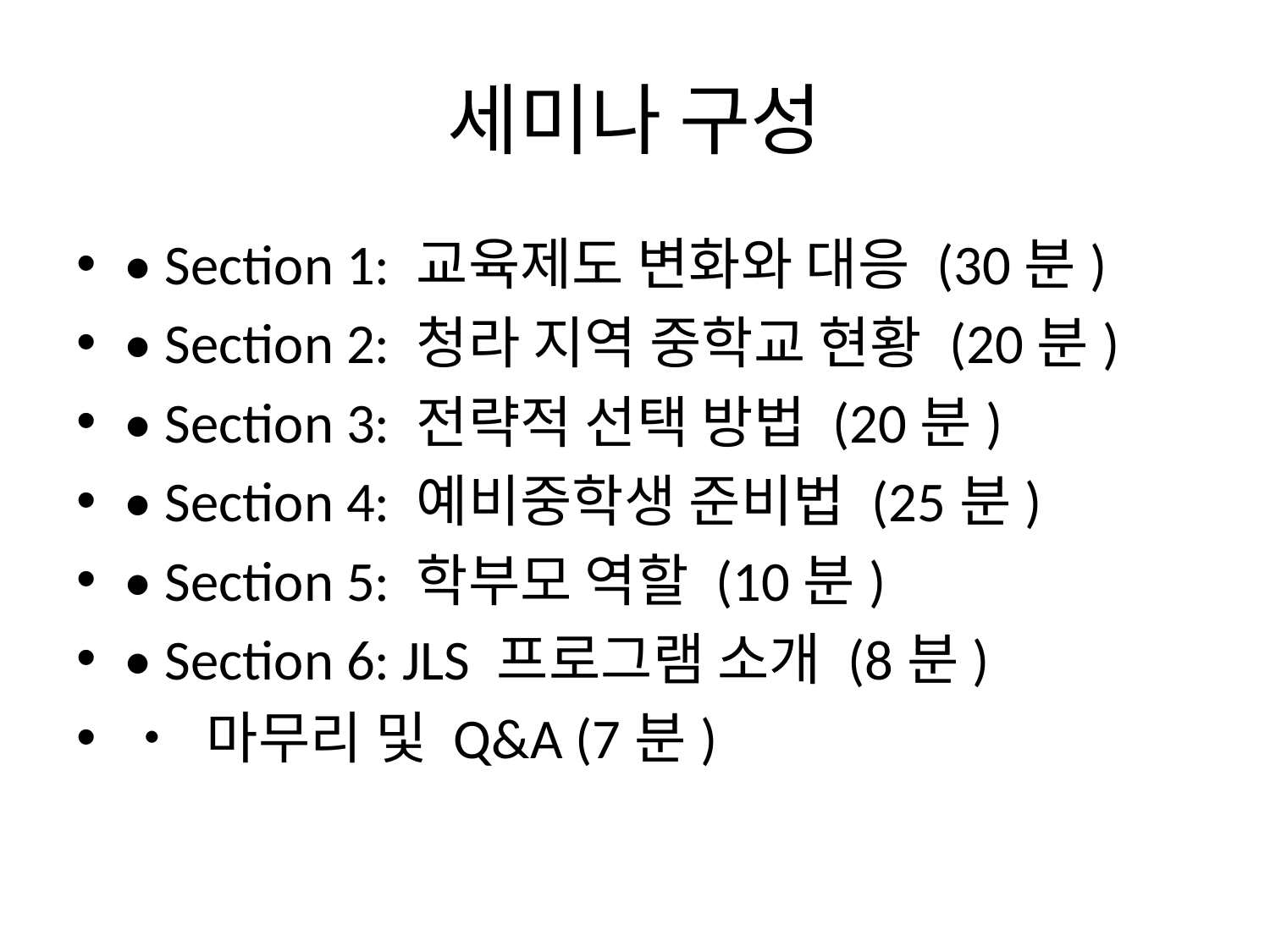

# 세미나 구성
• Section 1: 교육제도 변화와 대응 (30분)
• Section 2: 청라 지역 중학교 현황 (20분)
• Section 3: 전략적 선택 방법 (20분)
• Section 4: 예비중학생 준비법 (25분)
• Section 5: 학부모 역할 (10분)
• Section 6: JLS 프로그램 소개 (8분)
• 마무리 및 Q&A (7분)